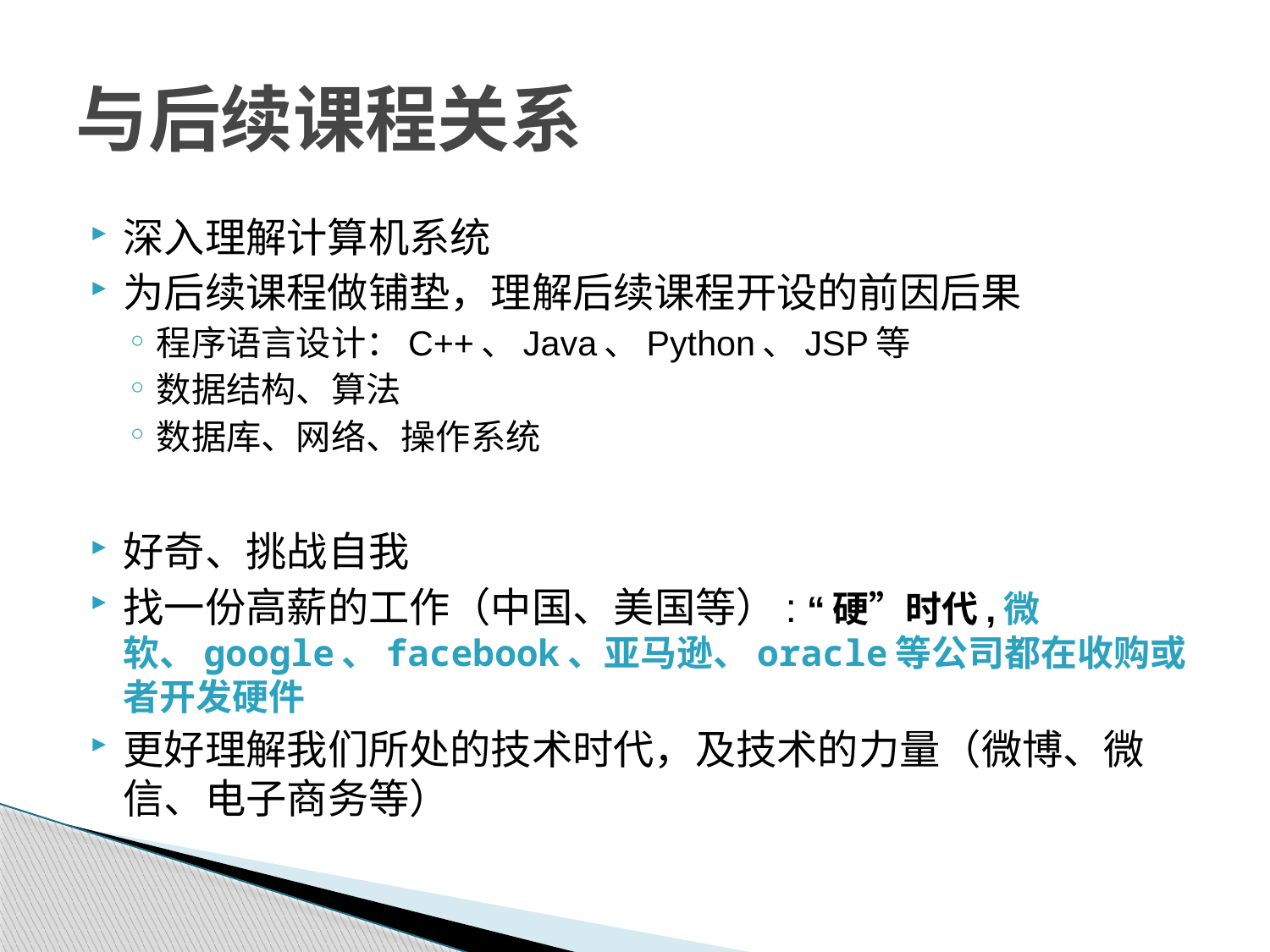

# 与后续课程关系
深入理解计算机系统
为后续课程做铺垫，理解后续课程开设的前因后果
程序语言设计：C++、Java、Python、JSP等
数据结构、算法
数据库、网络、操作系统

好奇、挑战自我
找一份高薪的工作（中国、美国等）: “硬”时代,微软、google、facebook、亚马逊、oracle等公司都在收购或者开发硬件
更好理解我们所处的技术时代，及技术的力量（微博、微信、电子商务等）